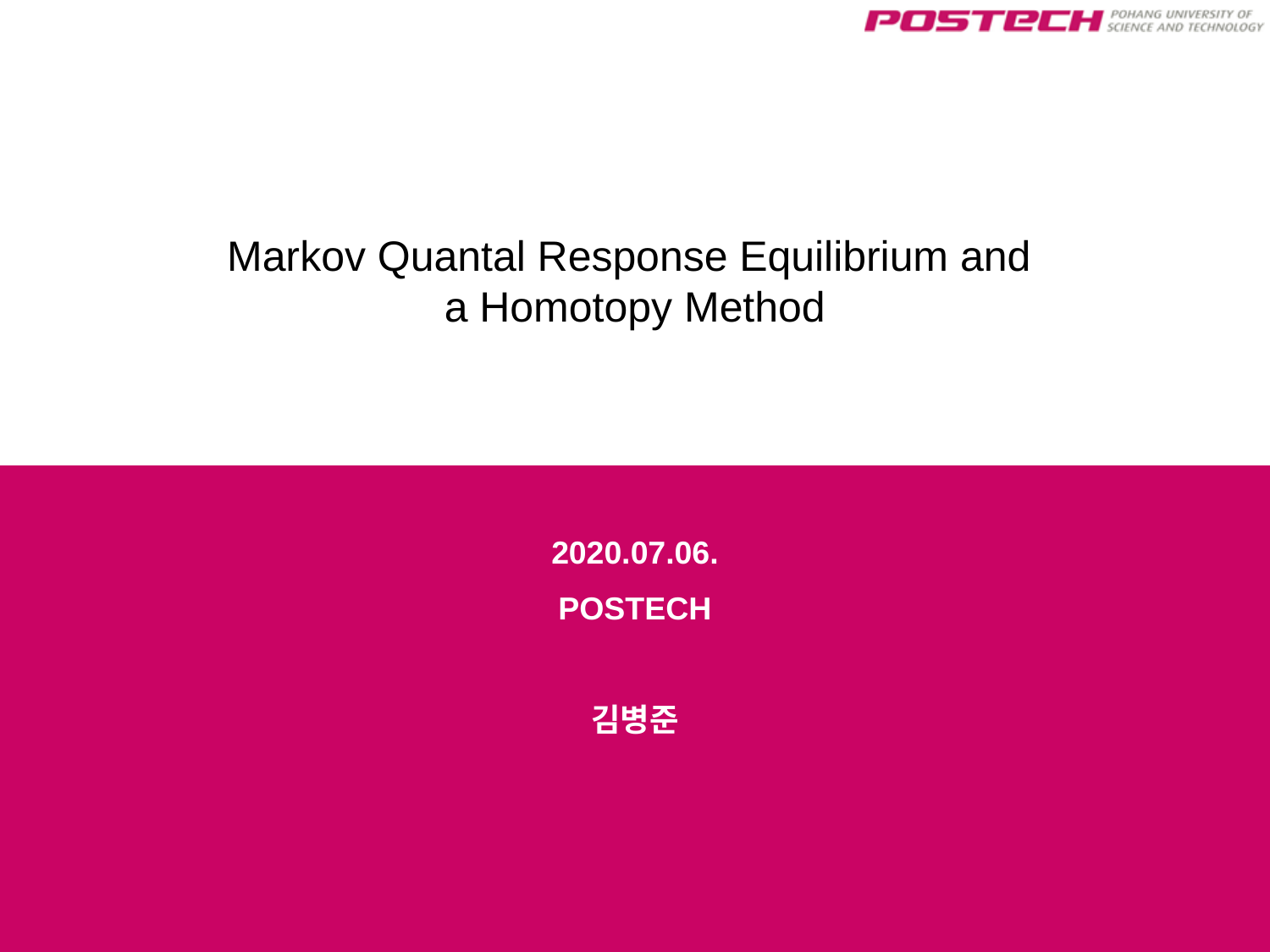

# Markov Quantal Response Equilibrium and a Homotopy Method
2020.07.06.
POSTECH

김병준